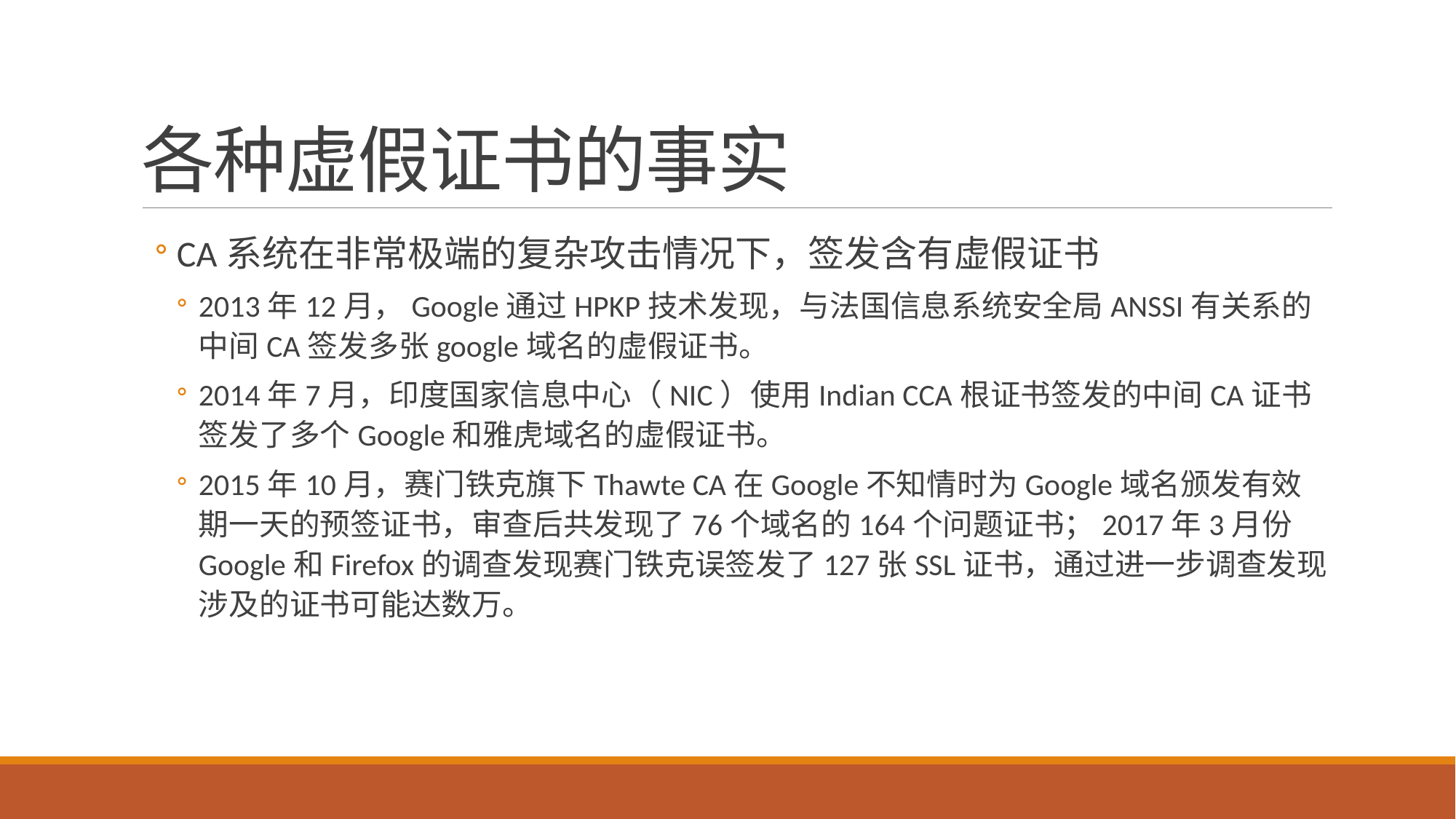

# 各种虚假证书的事实
CA系统在非常极端的复杂攻击情况下，签发含有虚假证书
2013年12月，Google通过HPKP技术发现，与法国信息系统安全局ANSSI有关系的中间CA签发多张google域名的虚假证书。
2014年7月，印度国家信息中心（NIC）使用Indian CCA根证书签发的中间CA证书签发了多个Google和雅虎域名的虚假证书。
2015年10月，赛门铁克旗下Thawte CA在Google不知情时为Google域名颁发有效期一天的预签证书，审查后共发现了76个域名的164个问题证书；2017年3月份Google和Firefox的调查发现赛门铁克误签发了127张SSL证书，通过进一步调查发现涉及的证书可能达数万。